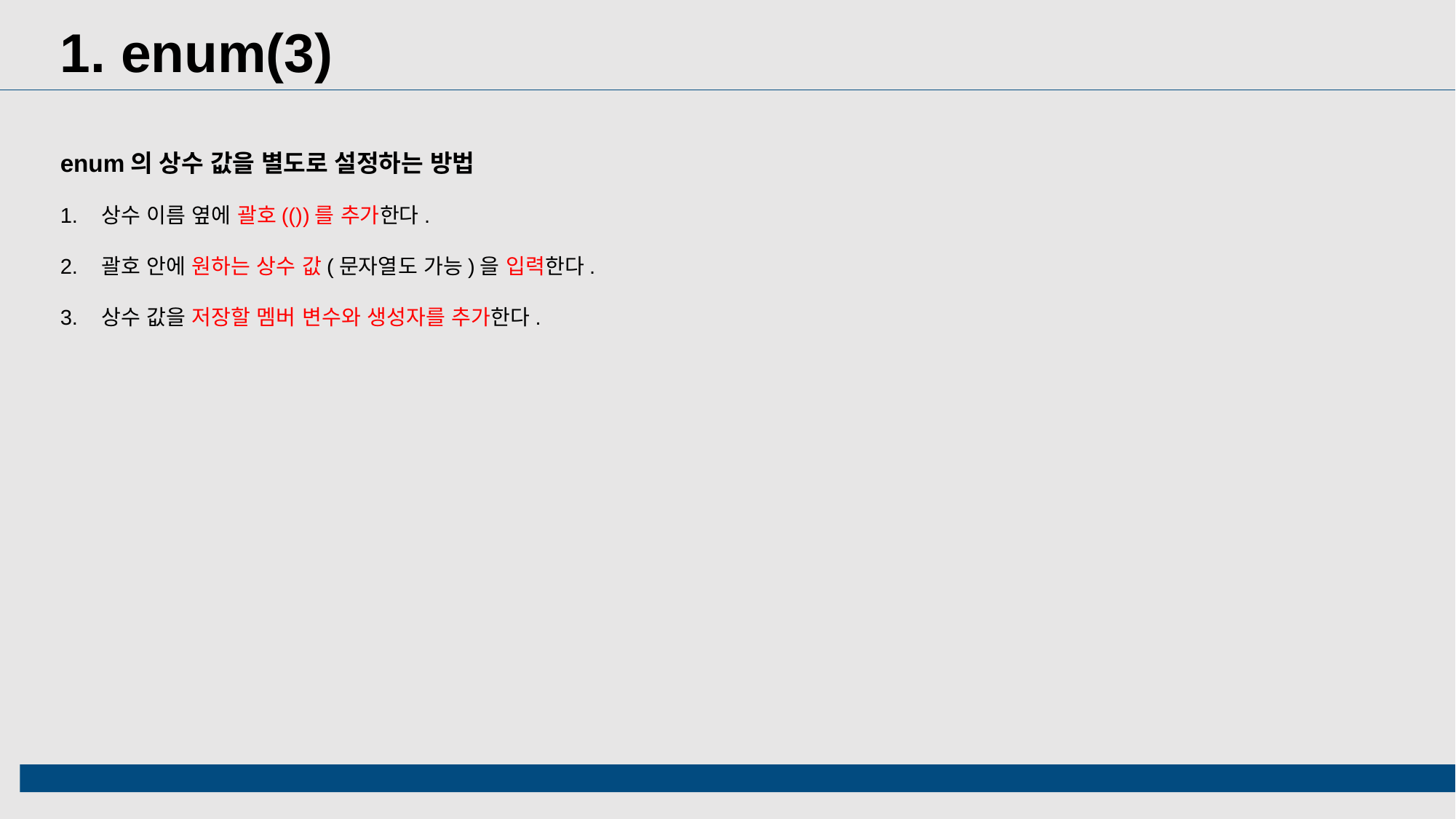

1. enum(3)
enum의 상수 값을 별도로 설정하는 방법
상수 이름 옆에 괄호(())를 추가한다.
괄호 안에 원하는 상수 값(문자열도 가능)을 입력한다.
상수 값을 저장할 멤버 변수와 생성자를 추가한다.